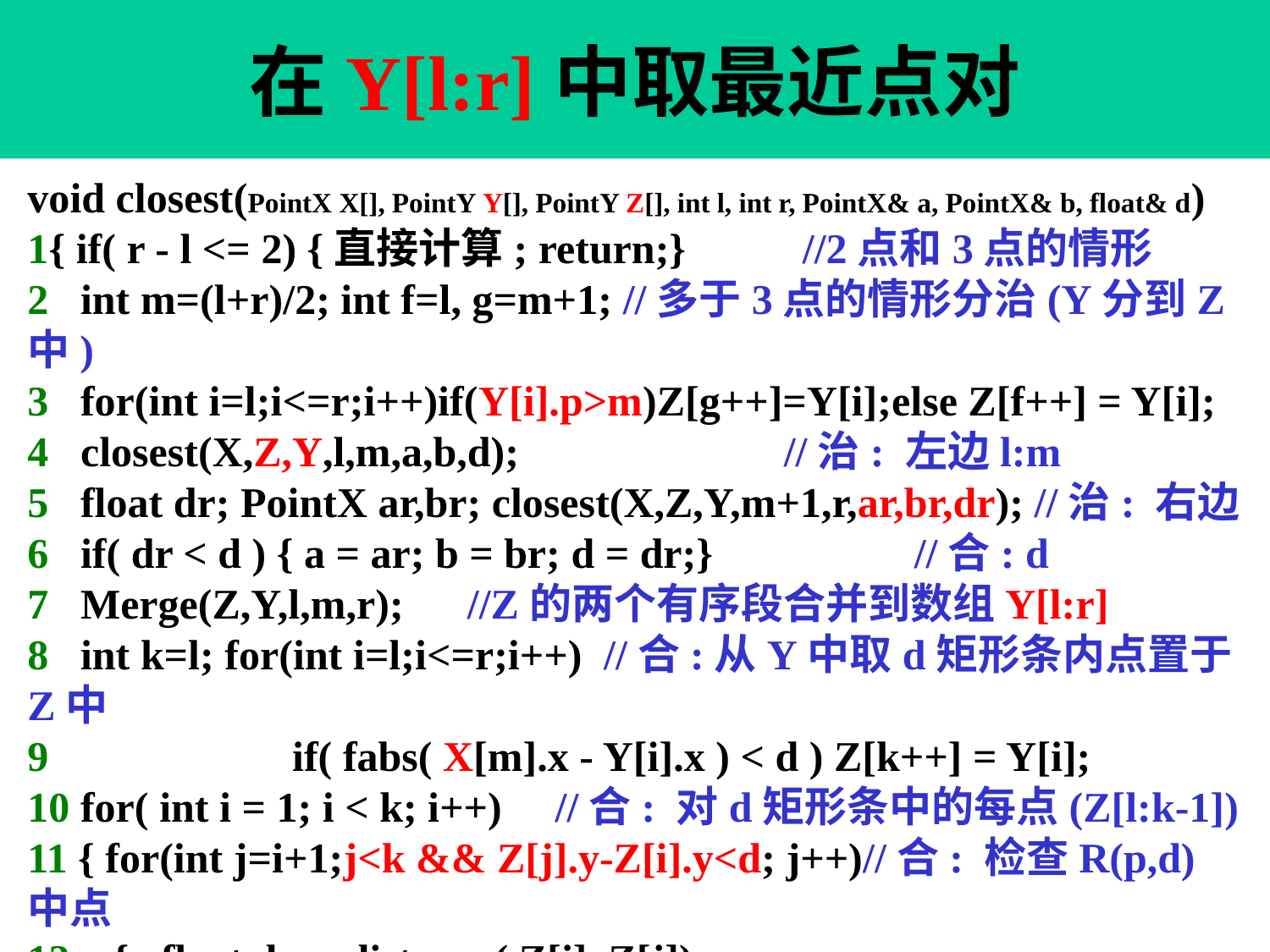

在Y[l:r]中取最近点对
void closest(PointX X[], PointY Y[], PointY Z[], int l, int r, PointX& a, PointX& b, float& d)
1{ if( r - l <= 2) {直接计算; return;}           //2点和3点的情形
2   int m=(l+r)/2; int f=l, g=m+1; //多于3点的情形分治(Y分到Z中)
3   for(int i=l;i<=r;i++)if(Y[i].p>m)Z[g++]=Y[i];else Z[f++] = Y[i];
4   closest(X,Z,Y,l,m,a,b,d);                         //治: 左边l:m
5   float dr; PointX ar,br; closest(X,Z,Y,m+1,r,ar,br,dr); //治: 右边
6   if( dr < d ) { a = ar; b = br; d = dr;}                   //合: d
7   Merge(Z,Y,l,m,r);      //Z的两个有序段合并到数组Y[l:r]
8   int k=l; for(int i=l;i<=r;i++)  //合:从Y中取d矩形条内点置于Z中
9                       if( fabs( X[m].x - Y[i].x ) < d ) Z[k++] = Y[i];
10 for( int i = 1; i < k; i++)     //合: 对d矩形条中的每点(Z[l:k-1])
11 { for(int j=i+1;j<k && Z[j].y-Z[i].y<d; j++)//合: 检查R(p,d)中点
12    {   float dp = distance( Z[i], Z[j]);
13         if(dp<d){d=dp;a=X[Z[i].p];b=X[Z[j].p];}//合:更新最小距离
14}} }